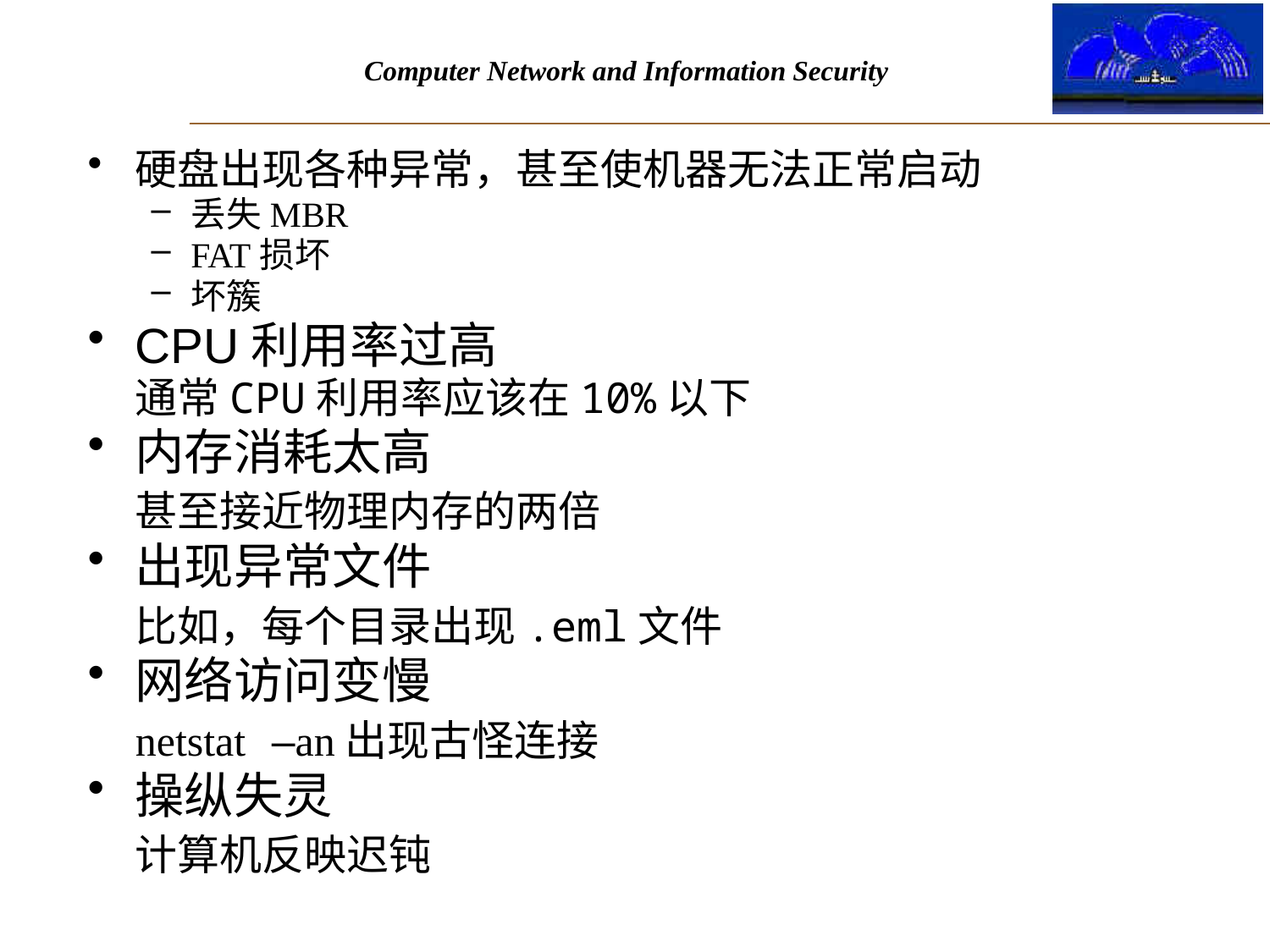

硬盘出现各种异常，甚至使机器无法正常启动
丢失MBR
FAT损坏
坏簇
CPU利用率过高
	通常CPU利用率应该在10%以下
内存消耗太高
	甚至接近物理内存的两倍
出现异常文件
	比如，每个目录出现.eml文件
网络访问变慢
	netstat –an出现古怪连接
操纵失灵
	计算机反映迟钝